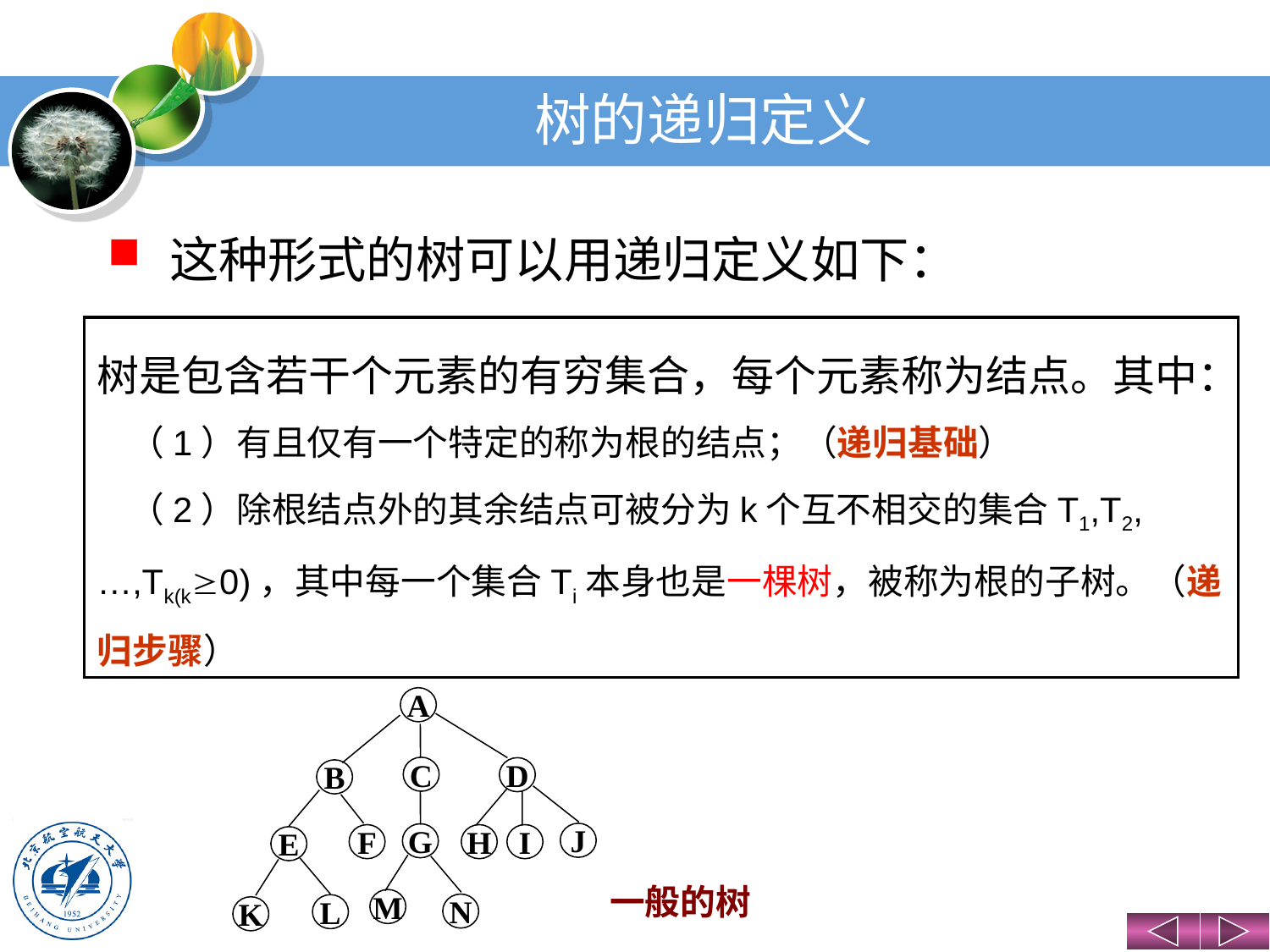

# 树的递归定义
这种形式的树可以用递归定义如下：

树是包含若干个元素的有穷集合，每个元素称为结点。其中：
   （1）有且仅有一个特定的称为根的结点；（递归基础）
   （2）除根结点外的其余结点可被分为k个互不相交的集合T1,T2,…,Tk(k≥0)，其中每一个集合Ti本身也是一棵树，被称为根的子树。（递归步骤）
A

C
D
B

J
G
F
H
I
E

M
N
L
K
65
一般的树